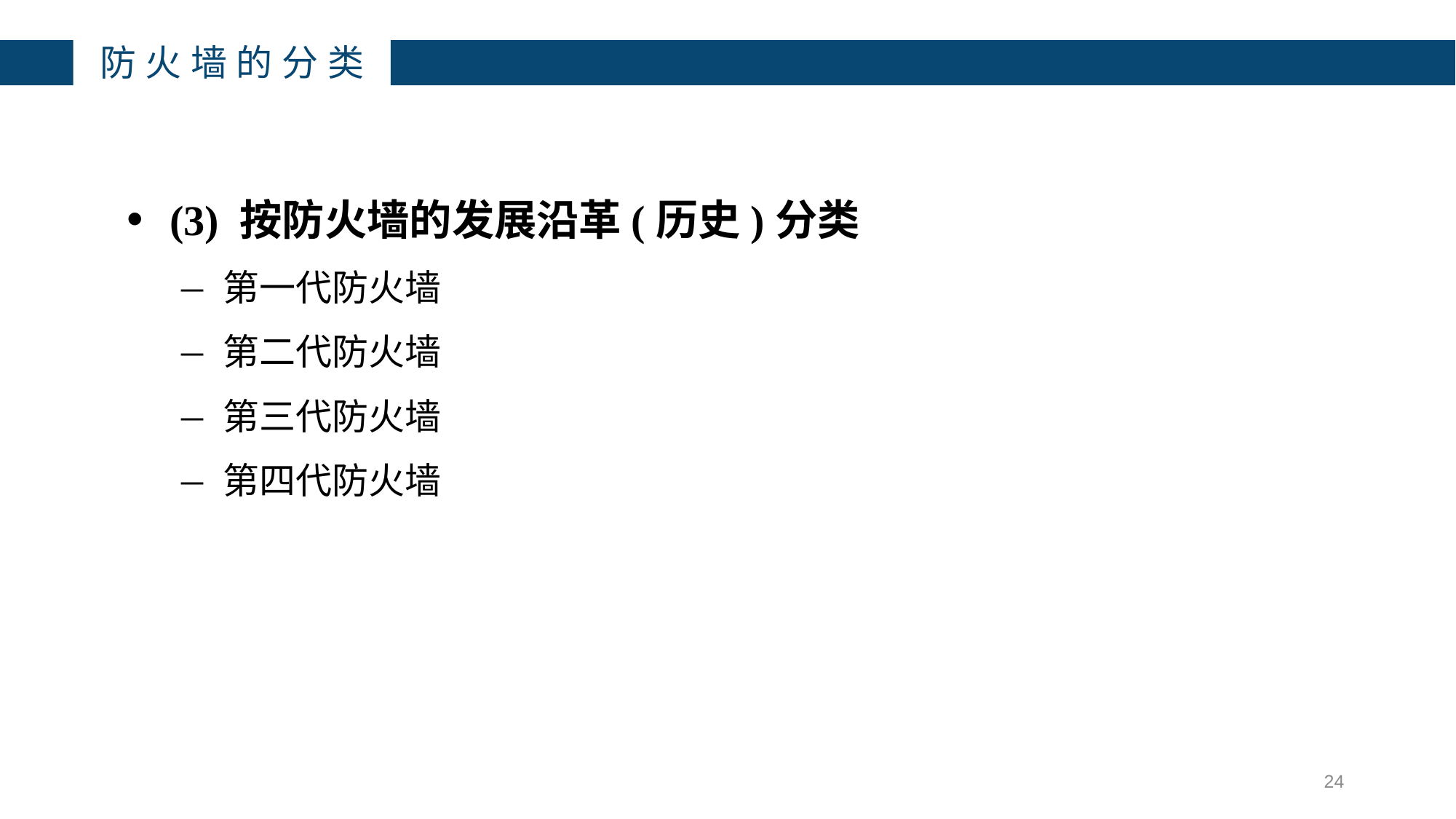

防火墙的分类

(3) 按防火墙的发展沿革(历史)分类
第一代防火墙
第二代防火墙
第三代防火墙
第四代防火墙
24